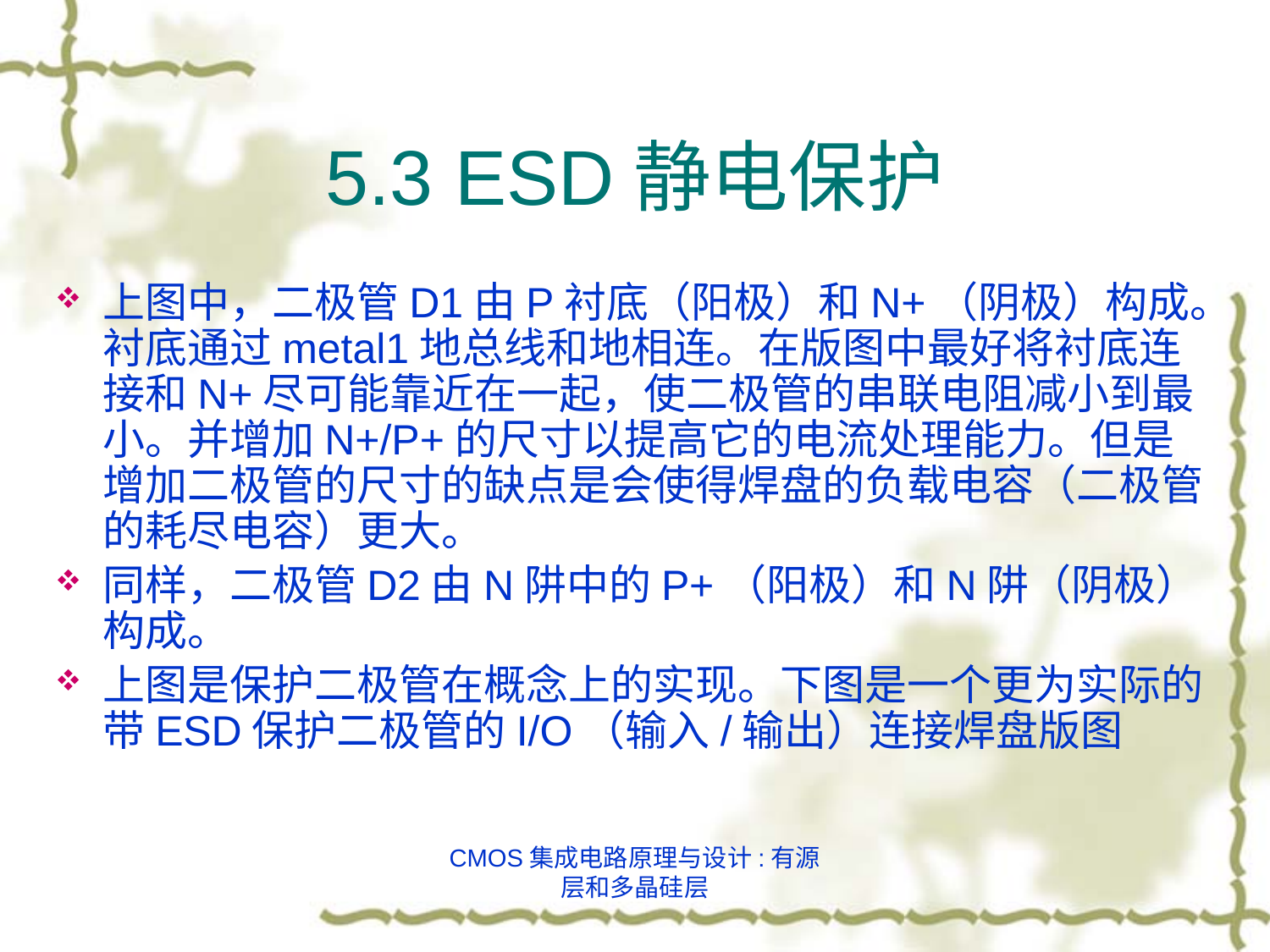

# 5.3 ESD静电保护
上图中，二极管D1由P衬底（阳极）和N+（阴极）构成。衬底通过metal1地总线和地相连。在版图中最好将衬底连接和N+尽可能靠近在一起，使二极管的串联电阻减小到最小。并增加N+/P+的尺寸以提高它的电流处理能力。但是增加二极管的尺寸的缺点是会使得焊盘的负载电容（二极管的耗尽电容）更大。
同样，二极管D2由N阱中的P+（阳极）和N阱（阴极）构成。
上图是保护二极管在概念上的实现。下图是一个更为实际的带ESD保护二极管的I/O（输入/输出）连接焊盘版图
CMOS集成电路原理与设计:有源层和多晶硅层
22